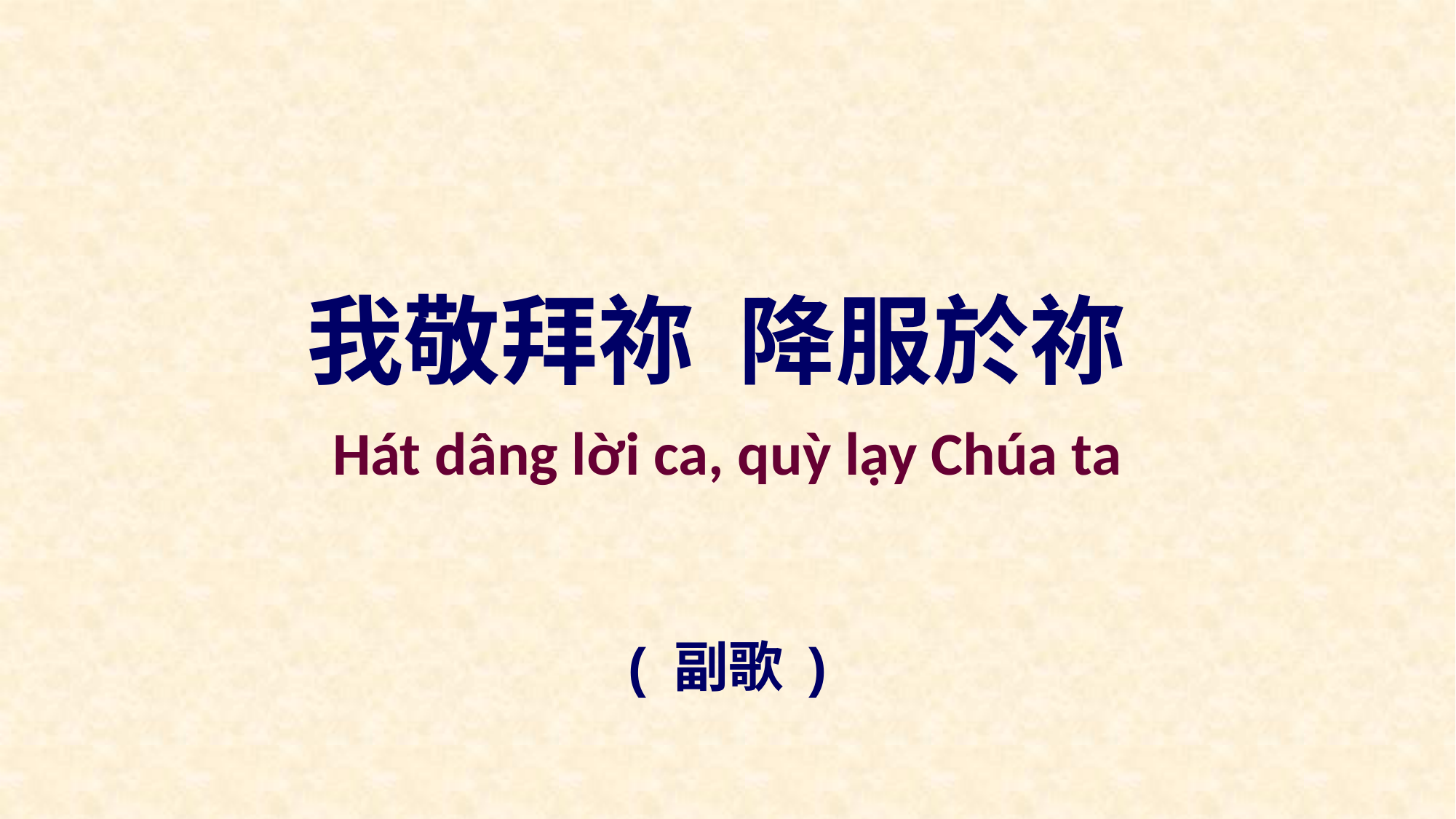

我敬拜祢  降服於祢
Hát dâng lời ca, quỳ lạy Chúa ta
( 副歌 )